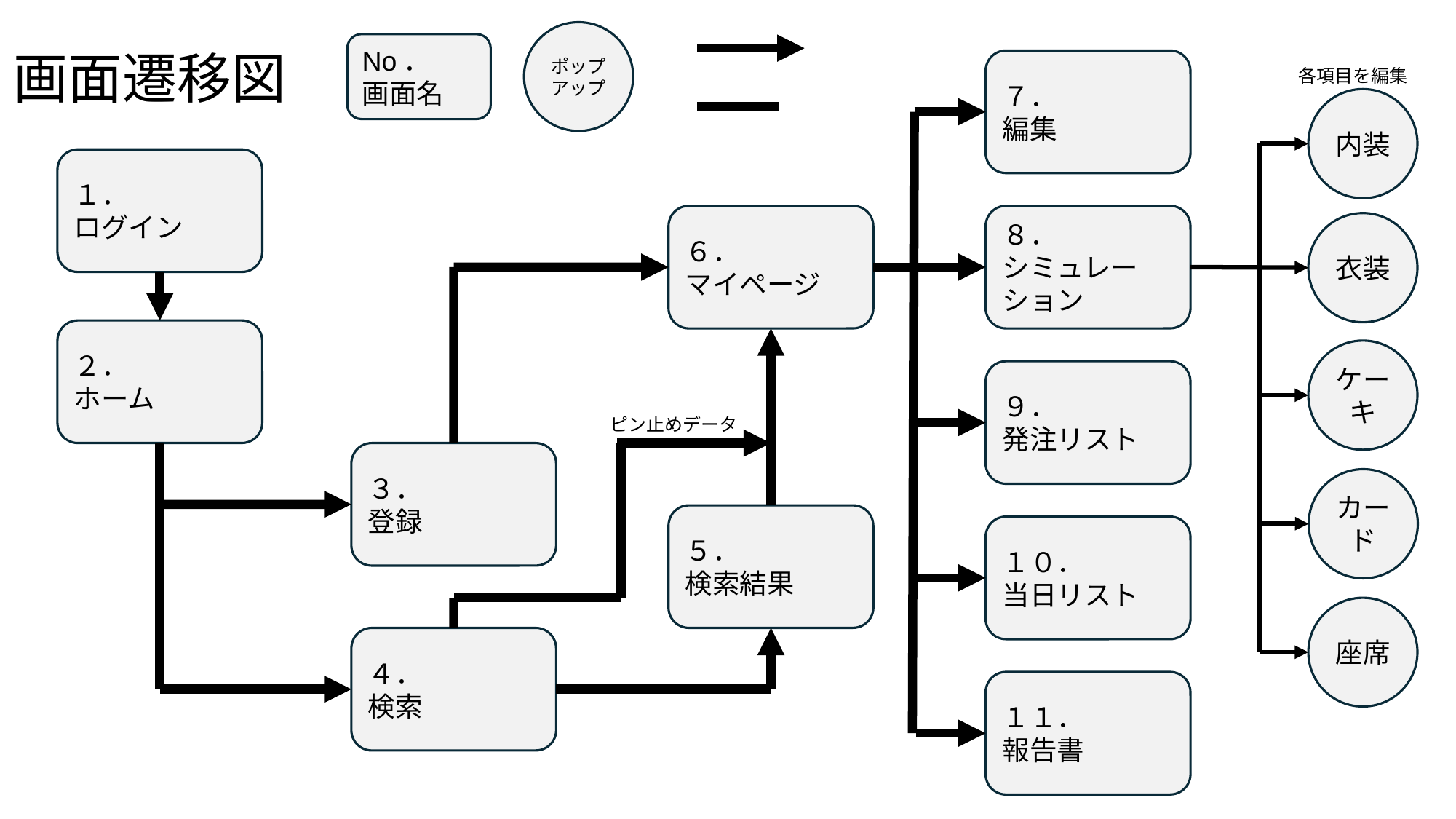

画面遷移図
ポップアップ
No．
画面名
７．
編集
各項目を編集
内装
１．
ログイン
６．
マイページ
８．
シミュレーション
衣装
２．
ホーム
ケーキ
９．
発注リスト
ピン止めデータ
３．
登録
カード
５．
検索結果
１０．
当日リスト
座席
４．
検索
１１．
報告書